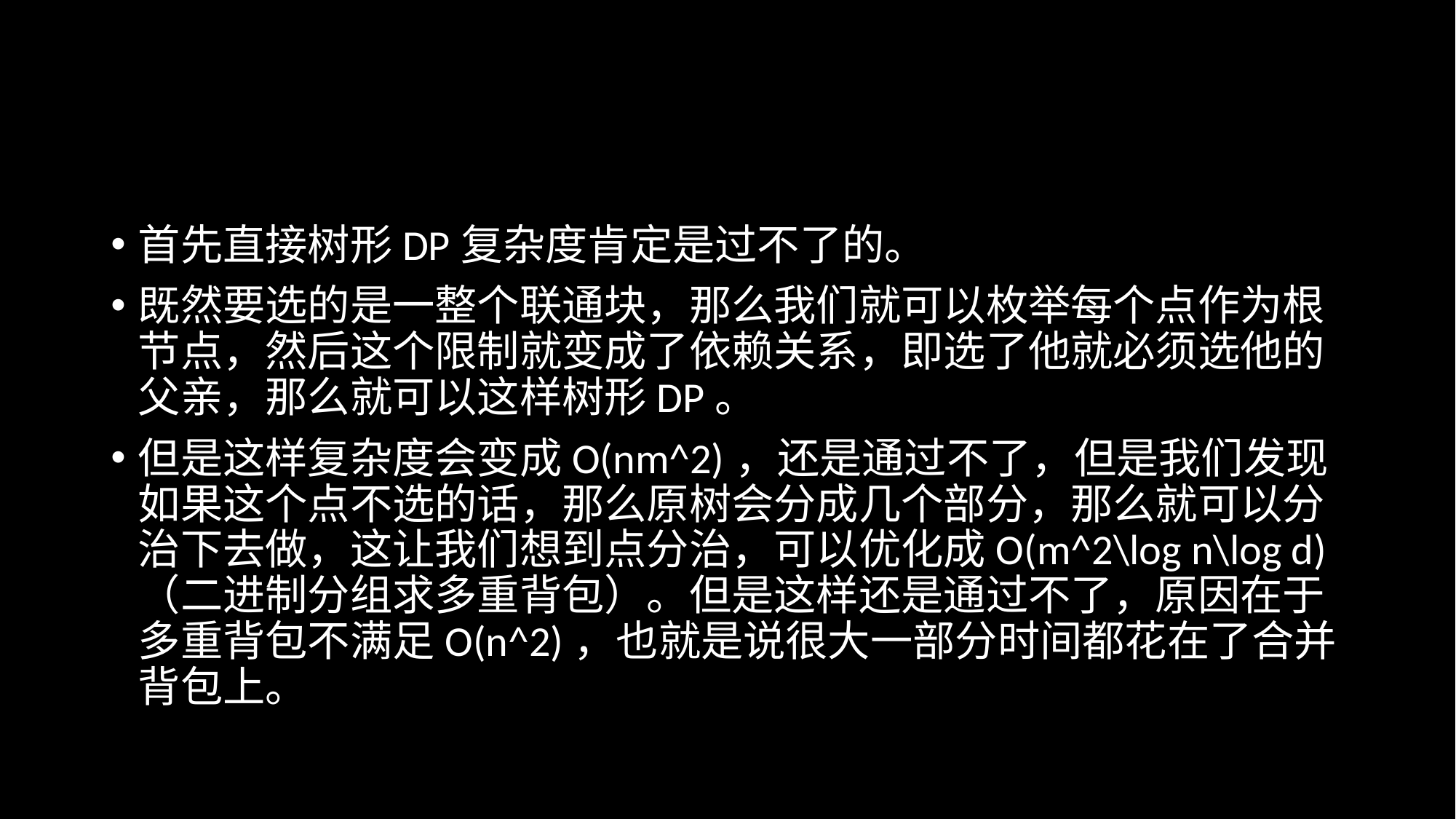

#
首先直接树形DP复杂度肯定是过不了的。
既然要选的是一整个联通块，那么我们就可以枚举每个点作为根节点，然后这个限制就变成了依赖关系，即选了他就必须选他的父亲，那么就可以这样树形DP。
但是这样复杂度会变成O(nm^2)，还是通过不了，但是我们发现如果这个点不选的话，那么原树会分成几个部分，那么就可以分治下去做，这让我们想到点分治，可以优化成O(m^2\log n\log d)（二进制分组求多重背包）。但是这样还是通过不了，原因在于多重背包不满足O(n^2)，也就是说很大一部分时间都花在了合并背包上。